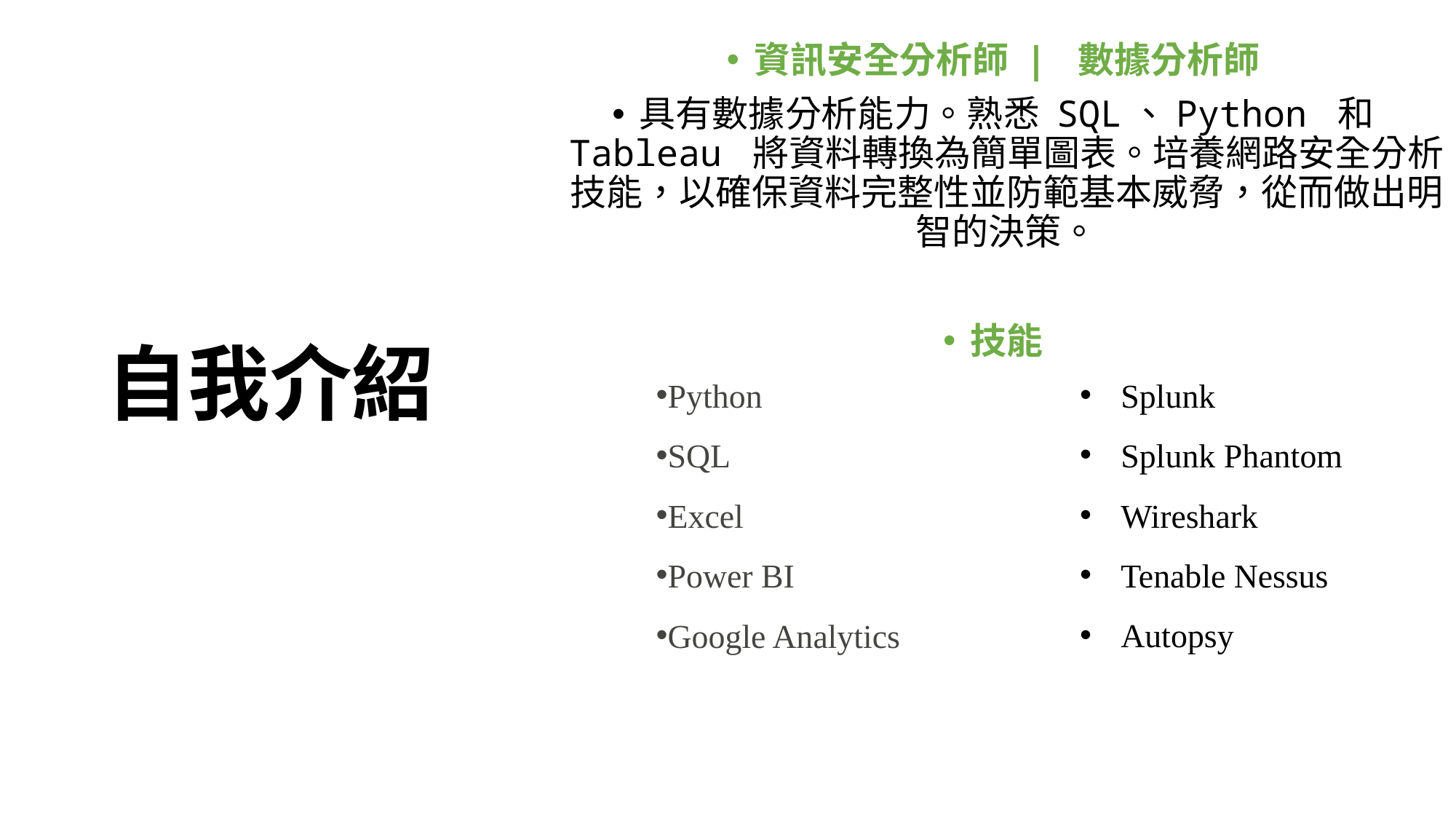

資訊安全分析師 | 數據分析師
具有數據分析能力。熟悉 SQL、Python 和 Tableau 將資料轉換為簡單圖表。培養網路安全分析技能，以確保資料完整性並防範基本威脅，從而做出明智的決策。

技能

# 自我介紹
Splunk
Splunk Phantom
Wireshark
Tenable Nessus
Autopsy
Python
SQL
Excel
Power BI
Google Analytics